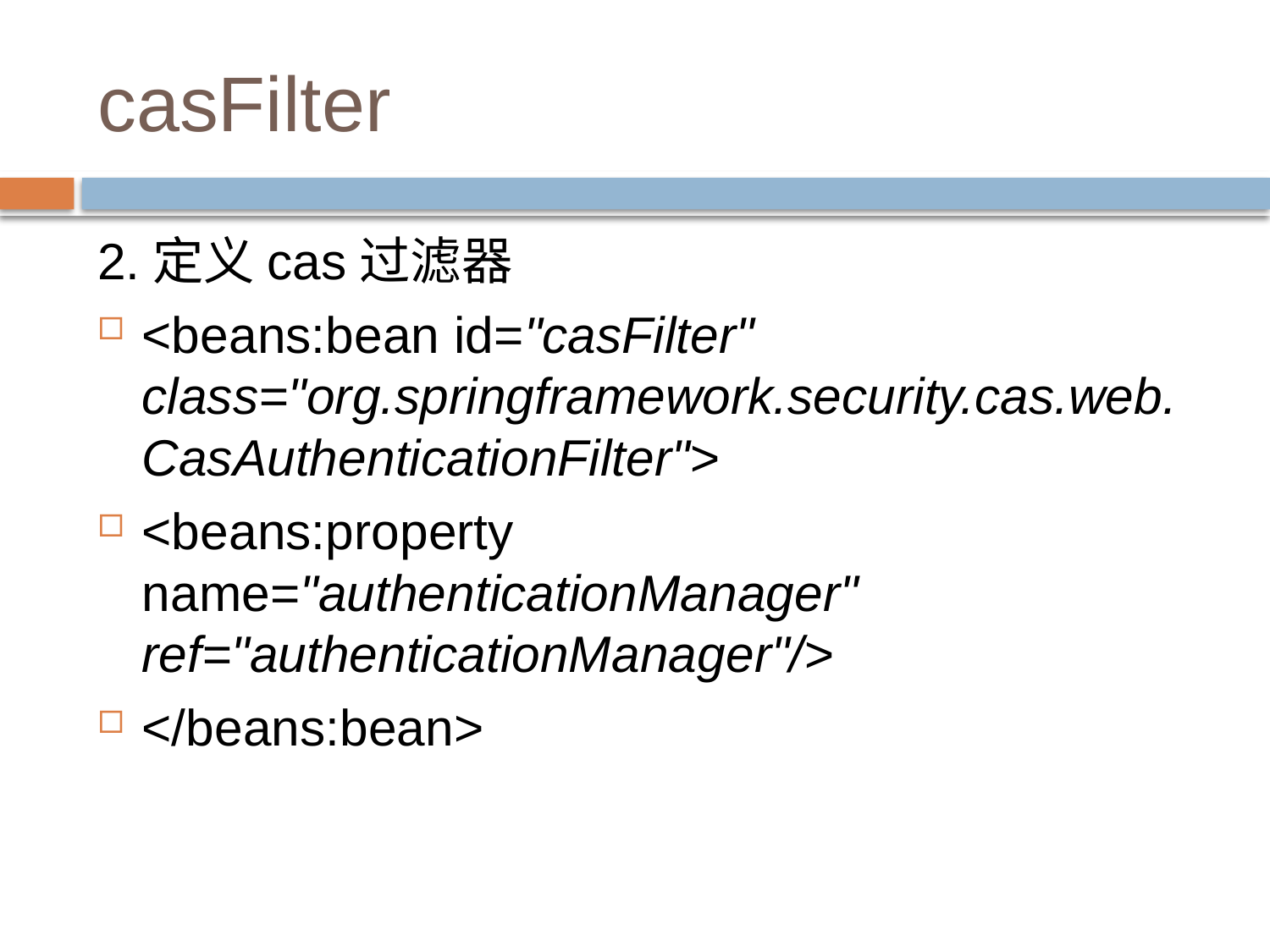

# casFilter
2.定义cas过滤器
<beans:bean id="casFilter" class="org.springframework.security.cas.web.CasAuthenticationFilter">
<beans:property name="authenticationManager" ref="authenticationManager"/>
</beans:bean>